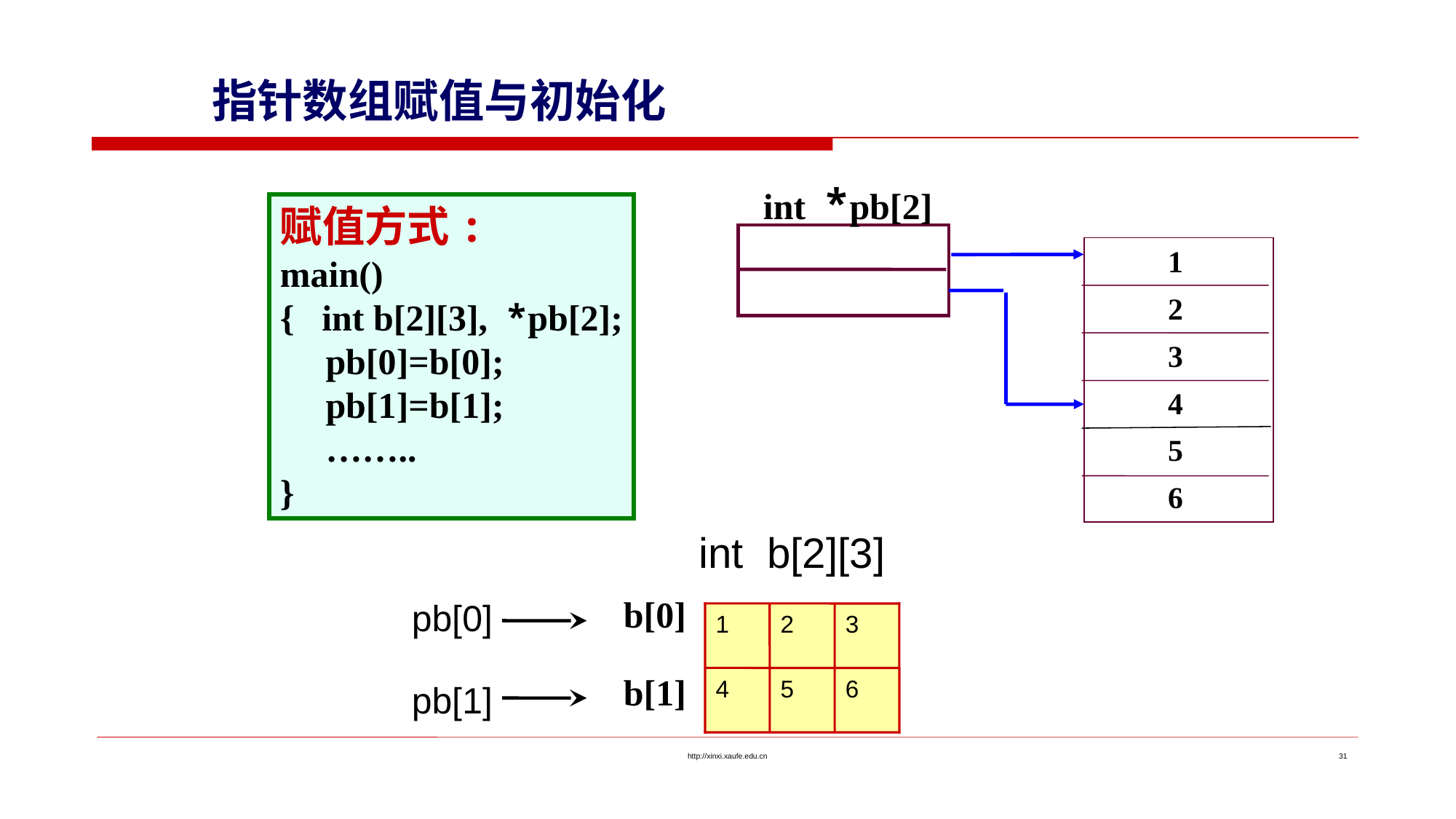

指针数组赋值与初始化
int  *pb[2]

pb[0]
pb[1]

int b[2][3]

1
2
3
4
5
6

赋值方式:
main()
{   int b[2][3],  *pb[2];
     pb[0]=b[0];
     pb[1]=b[1];
     ……..
}
int  b[2][3]
pb[0]
b[0]
1

2

3

4

5
6
pb[1]
b[1]

http://xinxi.xaufe.edu.cn
31